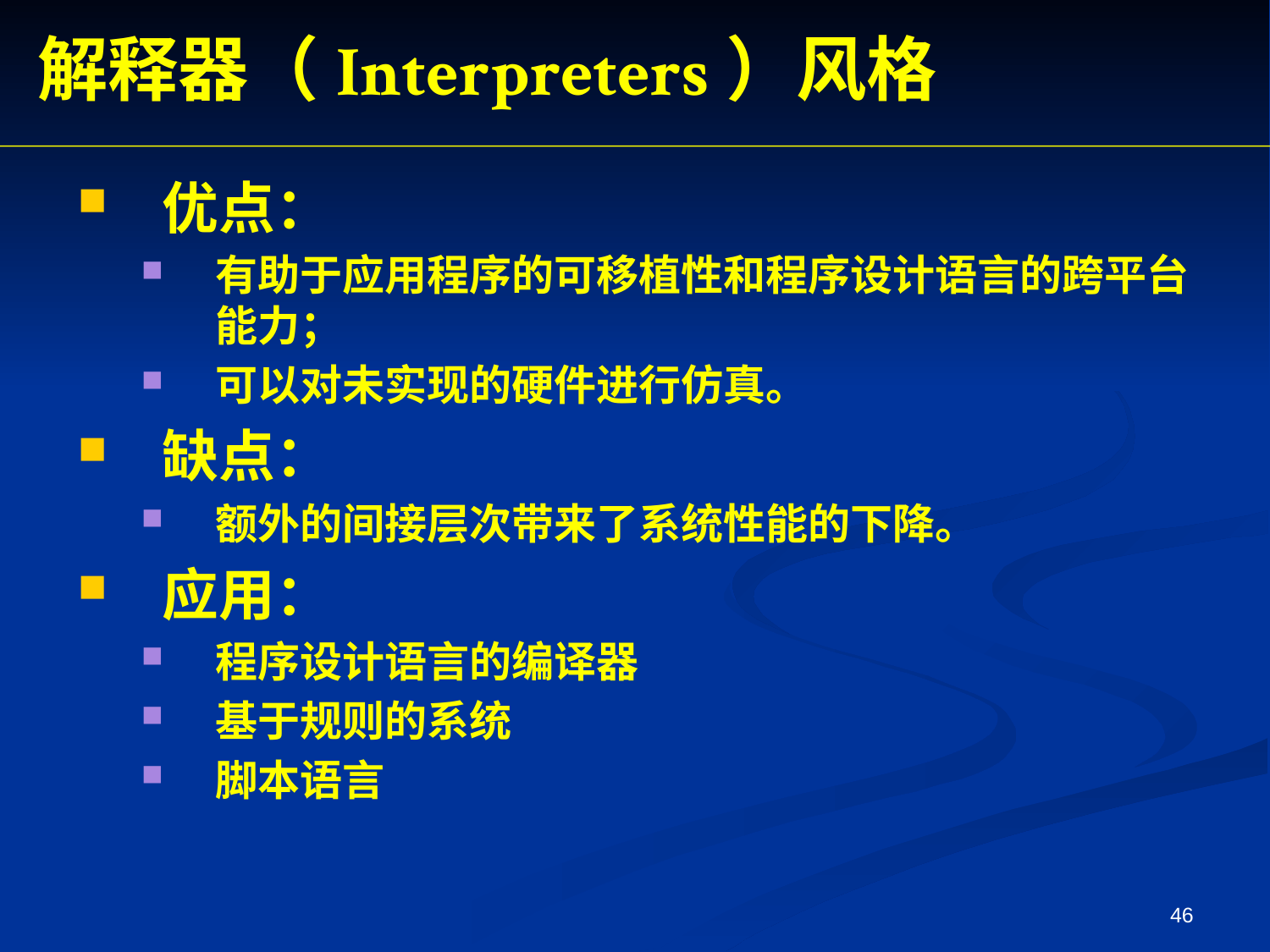

解释器（Interpreters）风格

优点：
有助于应用程序的可移植性和程序设计语言的跨平台能力；
可以对未实现的硬件进行仿真。
缺点：
额外的间接层次带来了系统性能的下降。
应用：
程序设计语言的编译器
基于规则的系统
脚本语言
46